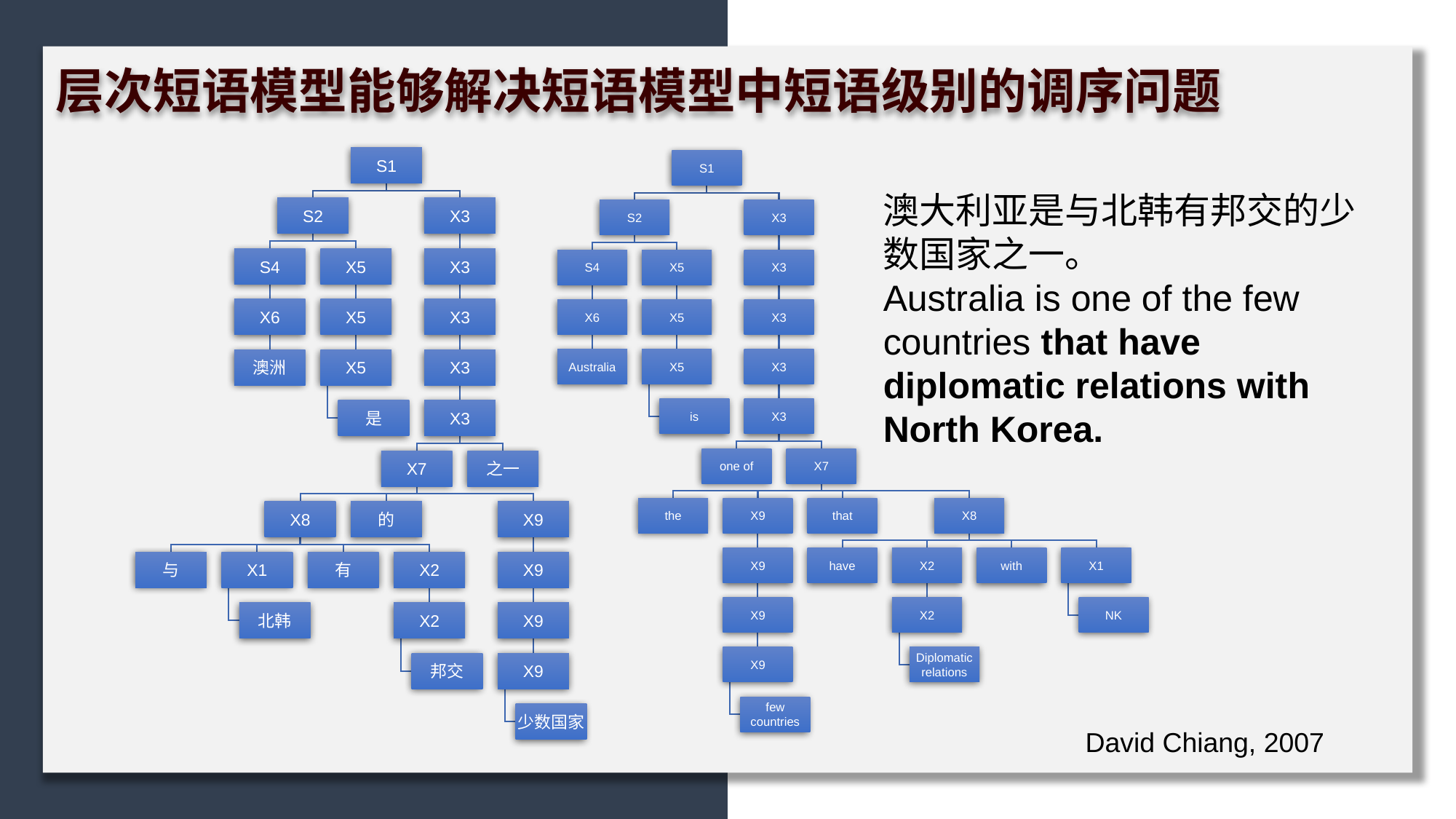

层次短语模型能够解决短语模型中短语级别的调序问题

S1
S2
S4
X6
澳洲
X5
X5
X5
是
X3
X3
X3
X3
X3
X7
X8
与
X1
北韩
有
X2
X2
邦交
的
X9
X9
X9
X9
少数国家
之一
S1
S2
S4
X6
Australia
X5
X5
X5
is
X3
X3
X3
X3
X3
one of
X7
the
X9
X9
X9
X9
few countries
that
X8
have
X2
X2
Diplomatic relations
with
X1
NK
澳大利亚是与北韩有邦交的少数国家之一。
Australia is one of the few countries that have diplomatic relations with North Korea.
David Chiang, 2007